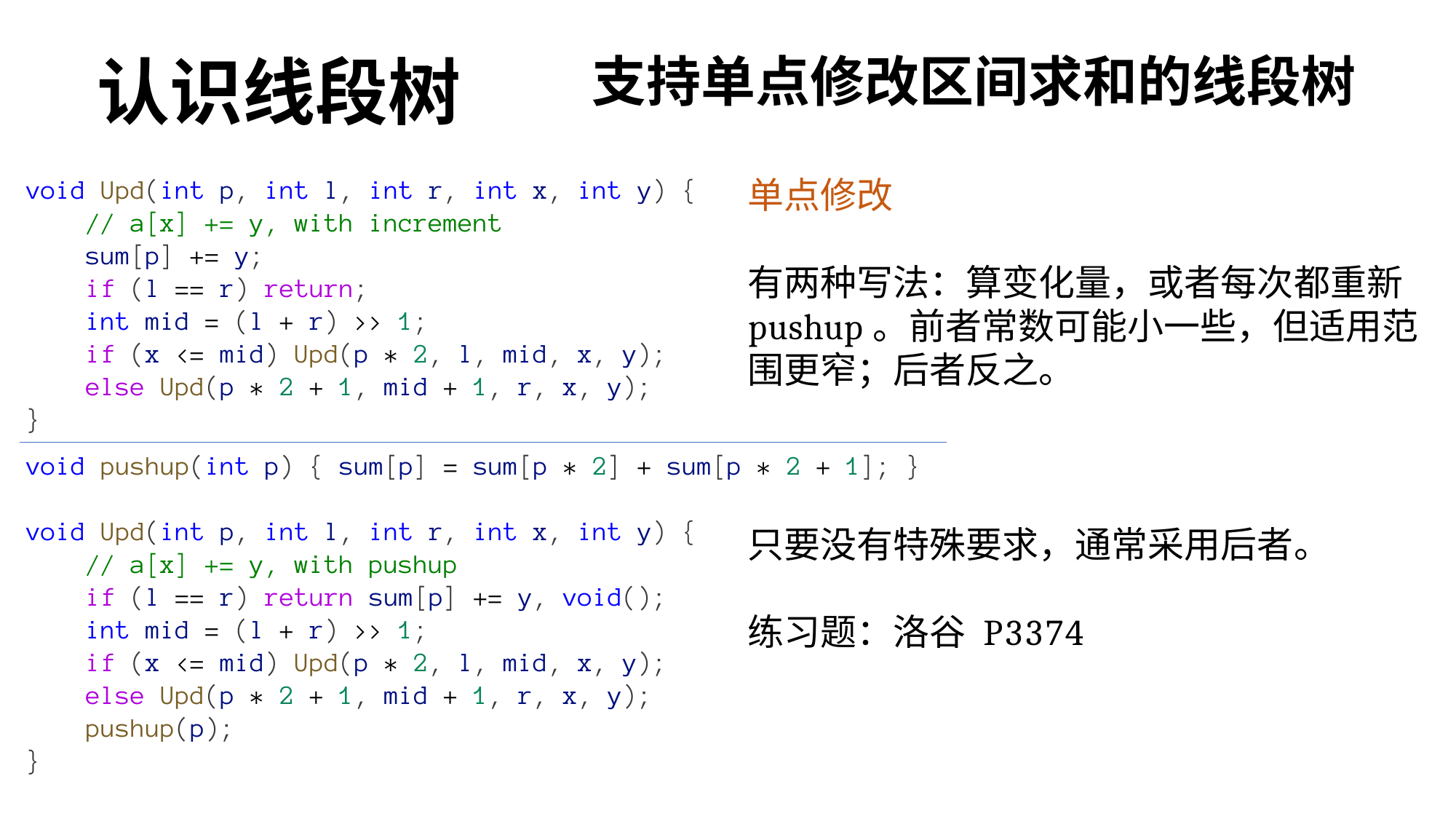

认识线段树

支持单点修改区间求和的线段树
单点修改

有两种写法：算变化量，或者每次都重新 pushup。前者常数可能小一些，但适用范围更窄；后者反之。

只要没有特殊要求，通常采用后者。

练习题：洛谷 P3374
void Upd(int p, int l, int r, int x, int y) {
    // a[x] += y, with increment
    sum[p] += y;
    if (l == r) return;
    int mid = (l + r) >> 1;
    if (x <= mid) Upd(p * 2, l, mid, x, y);
    else Upd(p * 2 + 1, mid + 1, r, x, y);
}
void pushup(int p) { sum[p] = sum[p * 2] + sum[p * 2 + 1]; }
void Upd(int p, int l, int r, int x, int y) {
    // a[x] += y, with pushup
    if (l == r) return sum[p] += y, void();
    int mid = (l + r) >> 1;
    if (x <= mid) Upd(p * 2, l, mid, x, y);
    else Upd(p * 2 + 1, mid + 1, r, x, y);
    pushup(p);
}